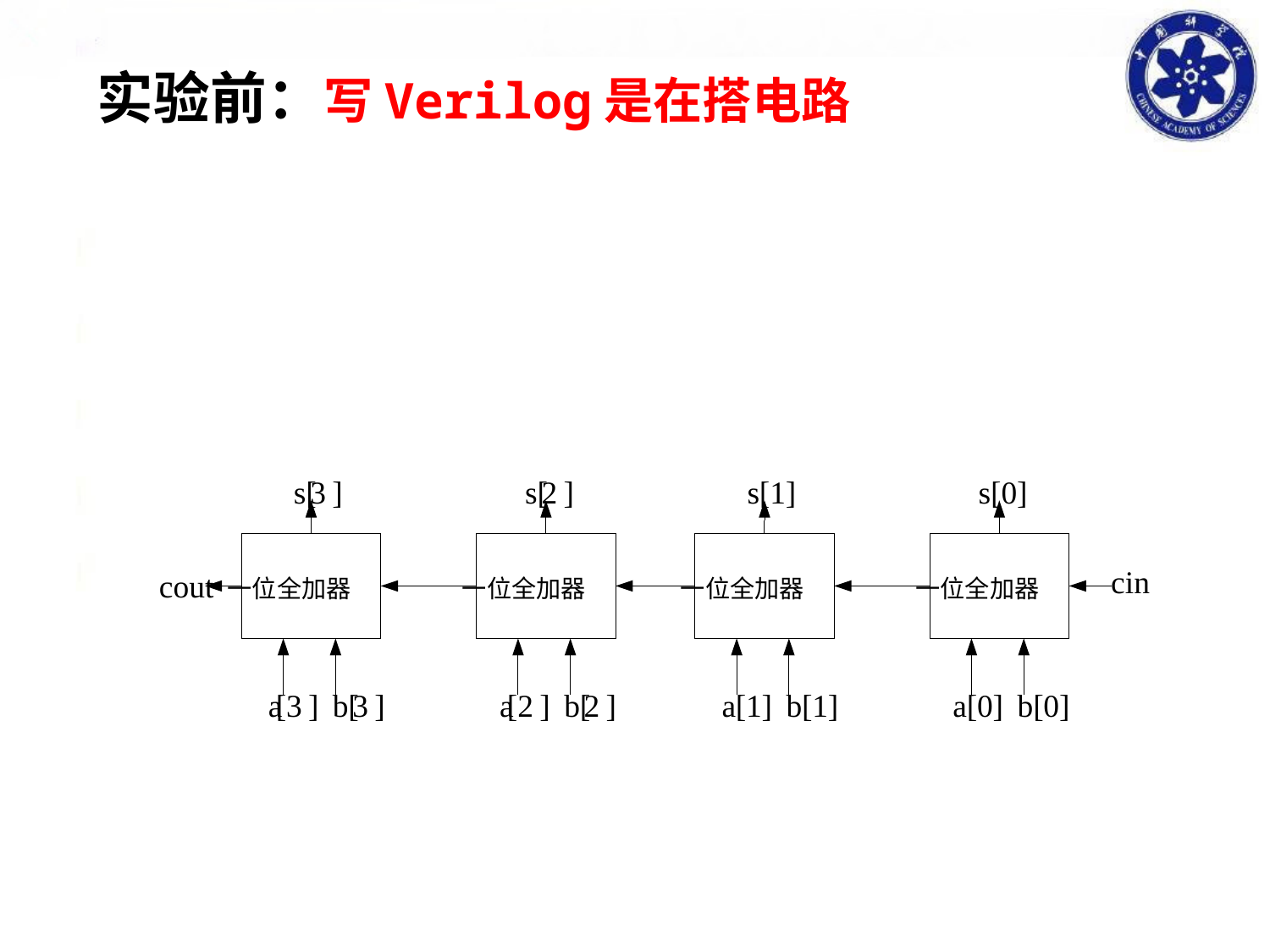

实验前：写Verilog是在搭电路

s
[
3
]
s
[
2
]

cout
一位全加器
一位全加器

a
[
3
]
b
[
3
]
a
[2

]
b
[
2
]
s
[
1
]
s
[
0
]

一位全加器
一位全加器

a
[
1
]
b
[
1
]
a
[
0
]
b
[
0
]
cin